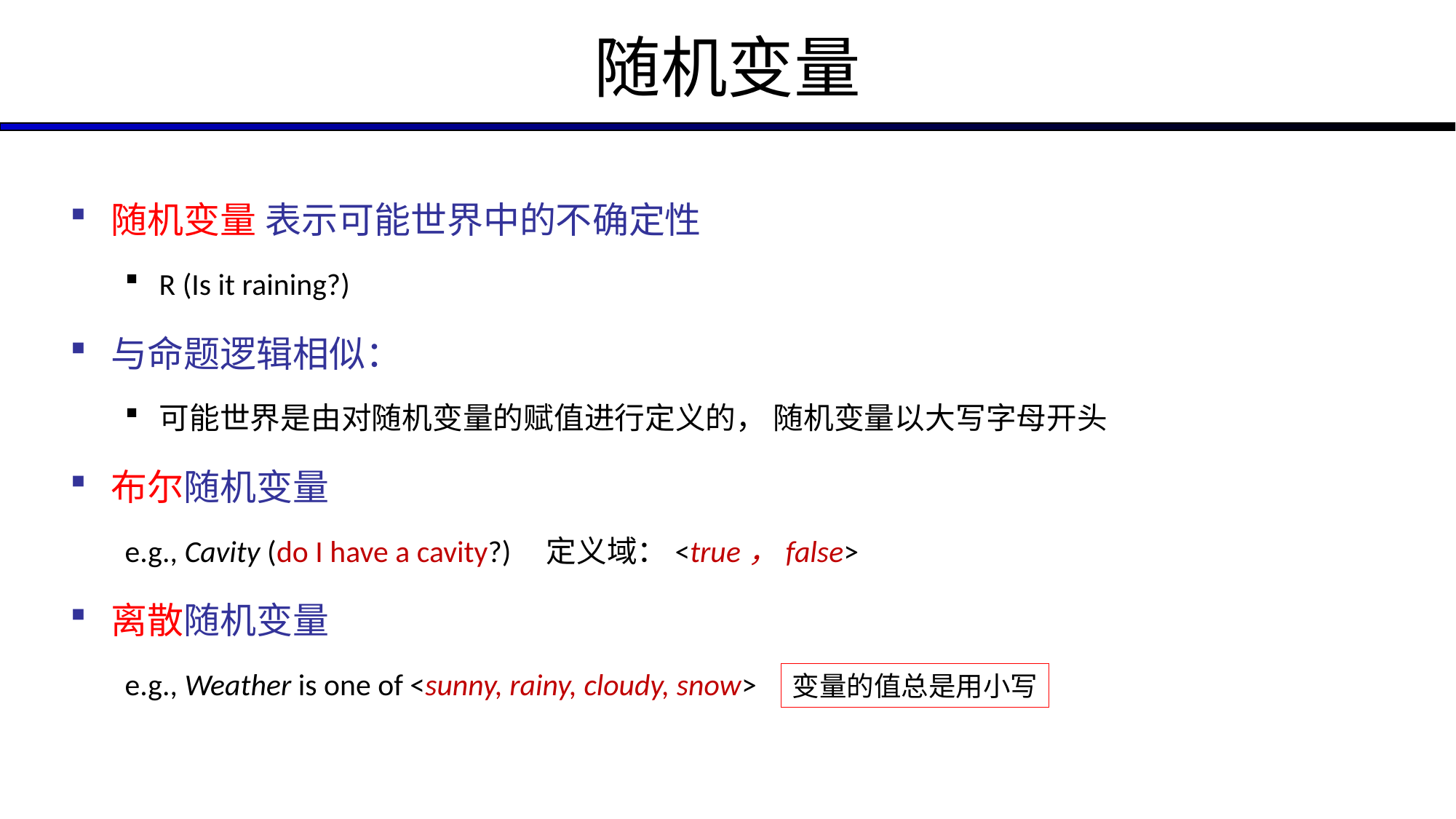

# 随机变量
随机变量 表示可能世界中的不确定性
R (Is it raining?)
与命题逻辑相似：
可能世界是由对随机变量的赋值进行定义的， 随机变量以大写字母开头
布尔随机变量
e.g., Cavity (do I have a cavity?)    定义域：<true，false>
离散随机变量
e.g., Weather is one of <sunny, rainy, cloudy, snow>
变量的值总是用小写